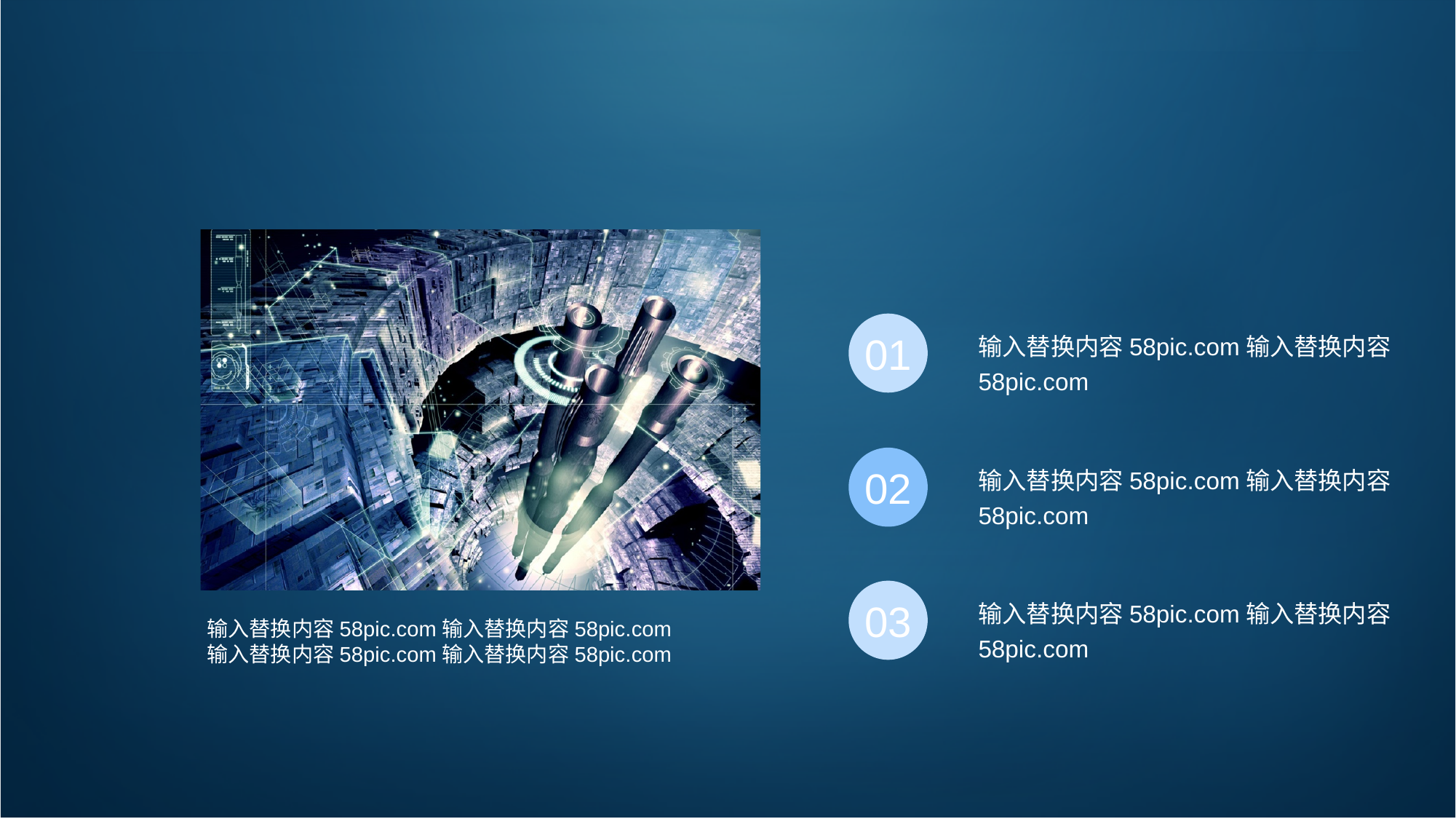

输入替换内容58pic.com输入替换内容58pic.com
输入替换内容58pic.com输入替换内容58pic.com

01
输入替换内容58pic.com输入替换内容58pic.com
02
输入替换内容58pic.com输入替换内容58pic.com
03
输入替换内容58pic.com输入替换内容58pic.com